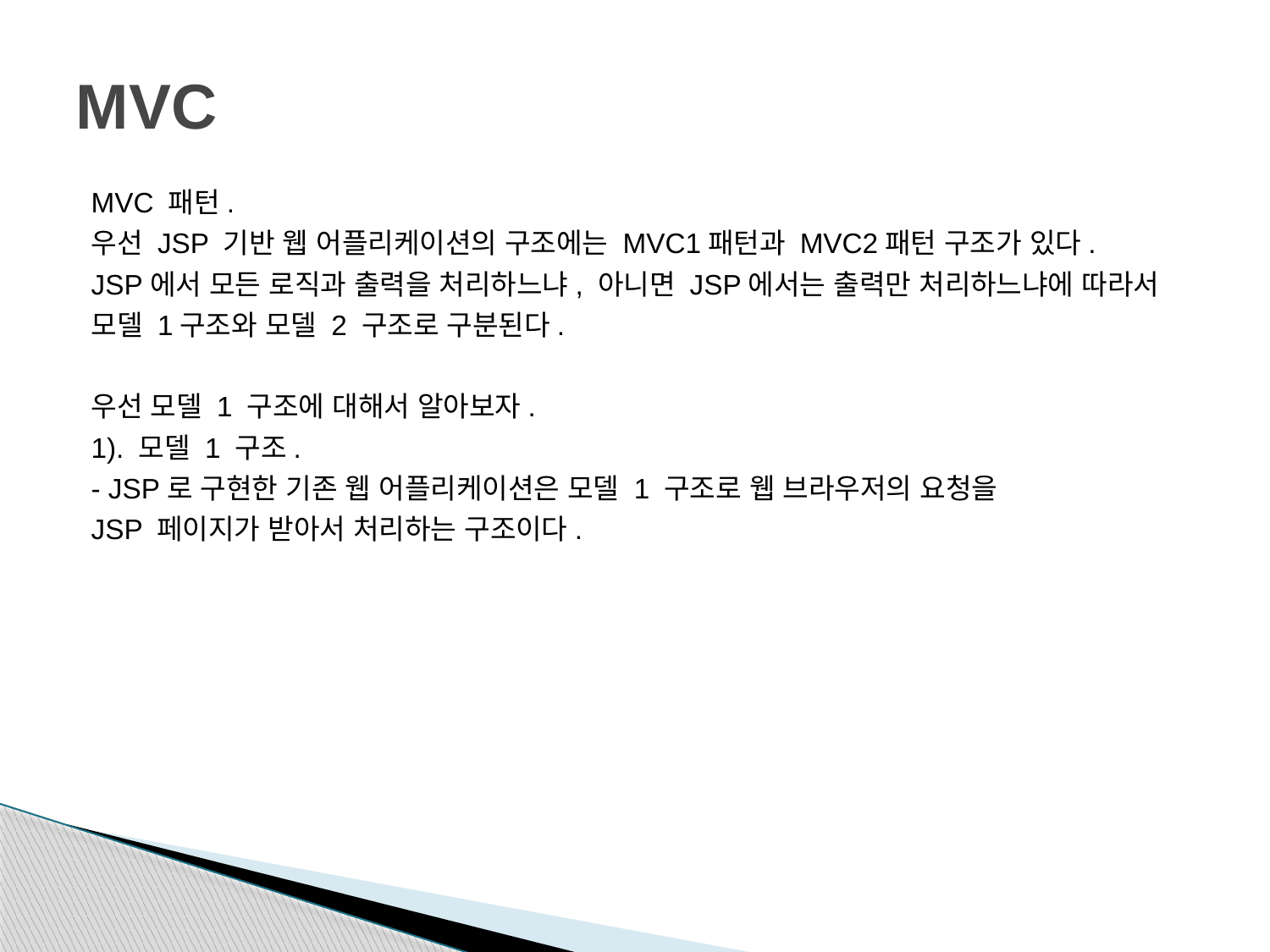

# MVC
MVC 패턴.
우선 JSP 기반 웹 어플리케이션의 구조에는 MVC1패턴과 MVC2패턴 구조가 있다.
JSP에서 모든 로직과 출력을 처리하느냐, 아니면 JSP에서는 출력만 처리하느냐에 따라서
모델 1구조와 모델 2 구조로 구분된다.

우선 모델 1 구조에 대해서 알아보자.
1). 모델 1 구조.
- JSP로 구현한 기존 웹 어플리케이션은 모델 1 구조로 웹 브라우저의 요청을
JSP 페이지가 받아서 처리하는 구조이다.